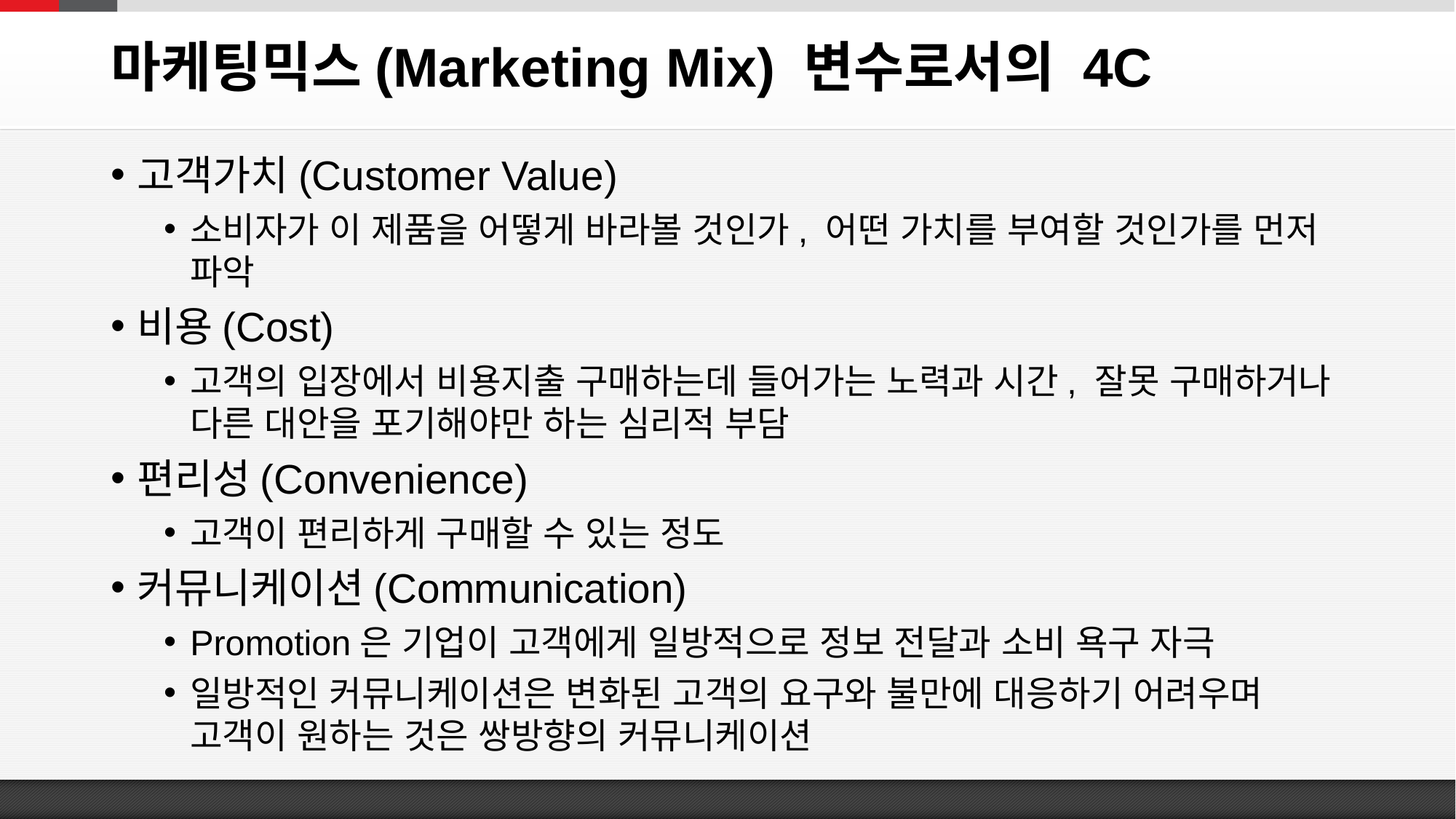

# 마케팅믹스(Marketing Mix) 변수로서의 4C
고객가치(Customer Value)
소비자가 이 제품을 어떻게 바라볼 것인가, 어떤 가치를 부여할 것인가를 먼저 파악
비용(Cost)
고객의 입장에서 비용지출 구매하는데 들어가는 노력과 시간, 잘못 구매하거나 다른 대안을 포기해야만 하는 심리적 부담
편리성(Convenience)
고객이 편리하게 구매할 수 있는 정도
커뮤니케이션(Communication)
Promotion은 기업이 고객에게 일방적으로 정보 전달과 소비 욕구 자극
일방적인 커뮤니케이션은 변화된 고객의 요구와 불만에 대응하기 어려우며 고객이 원하는 것은 쌍방향의 커뮤니케이션